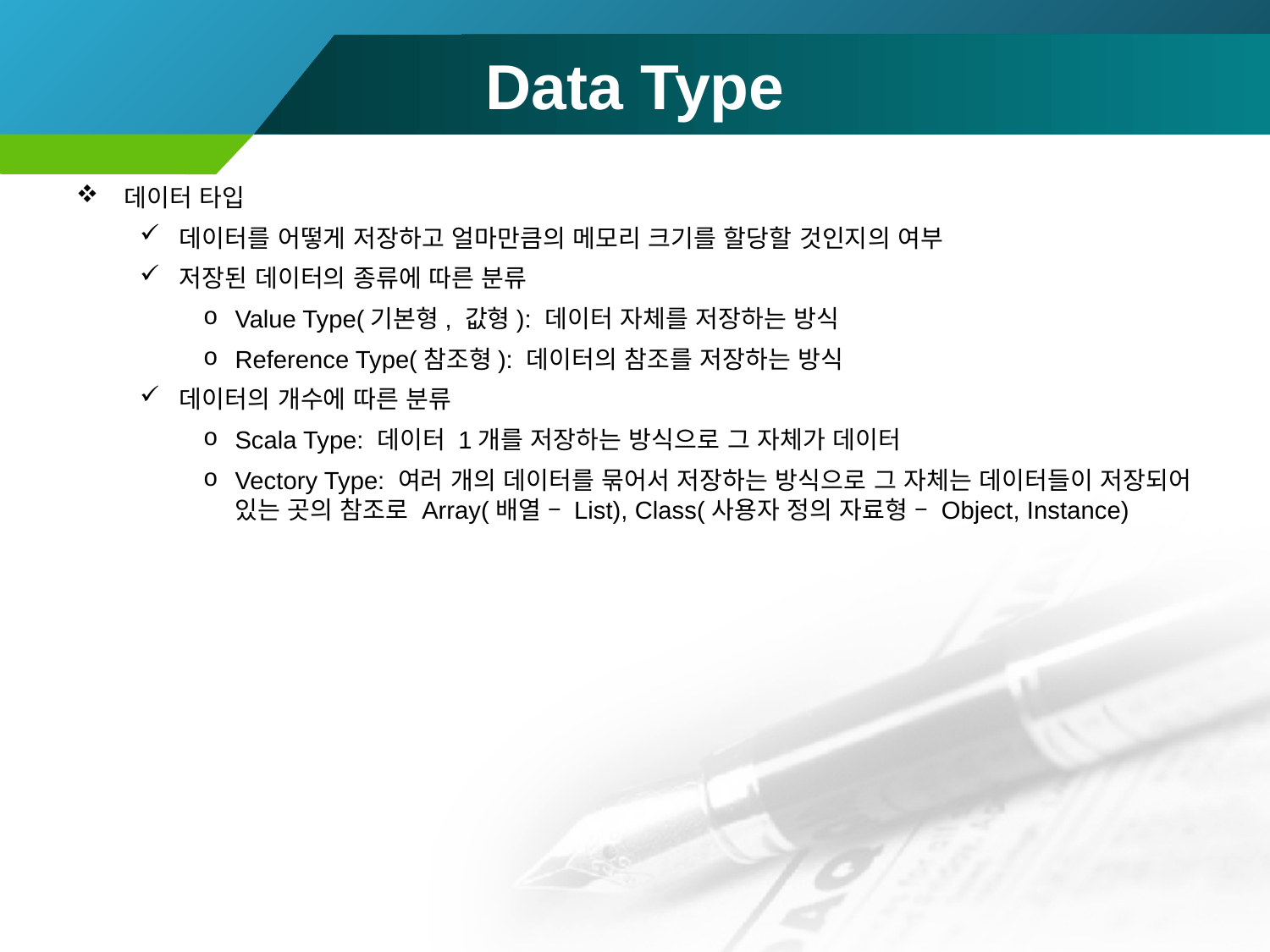

# Data Type
데이터 타입
데이터를 어떻게 저장하고 얼마만큼의 메모리 크기를 할당할 것인지의 여부
저장된 데이터의 종류에 따른 분류
Value Type(기본형, 값형): 데이터 자체를 저장하는 방식
Reference Type(참조형): 데이터의 참조를 저장하는 방식
데이터의 개수에 따른 분류
Scala Type: 데이터 1개를 저장하는 방식으로 그 자체가 데이터
Vectory Type: 여러 개의 데이터를 묶어서 저장하는 방식으로 그 자체는 데이터들이 저장되어 있는 곳의 참조로 Array(배열 – List), Class(사용자 정의 자료형 – Object, Instance)